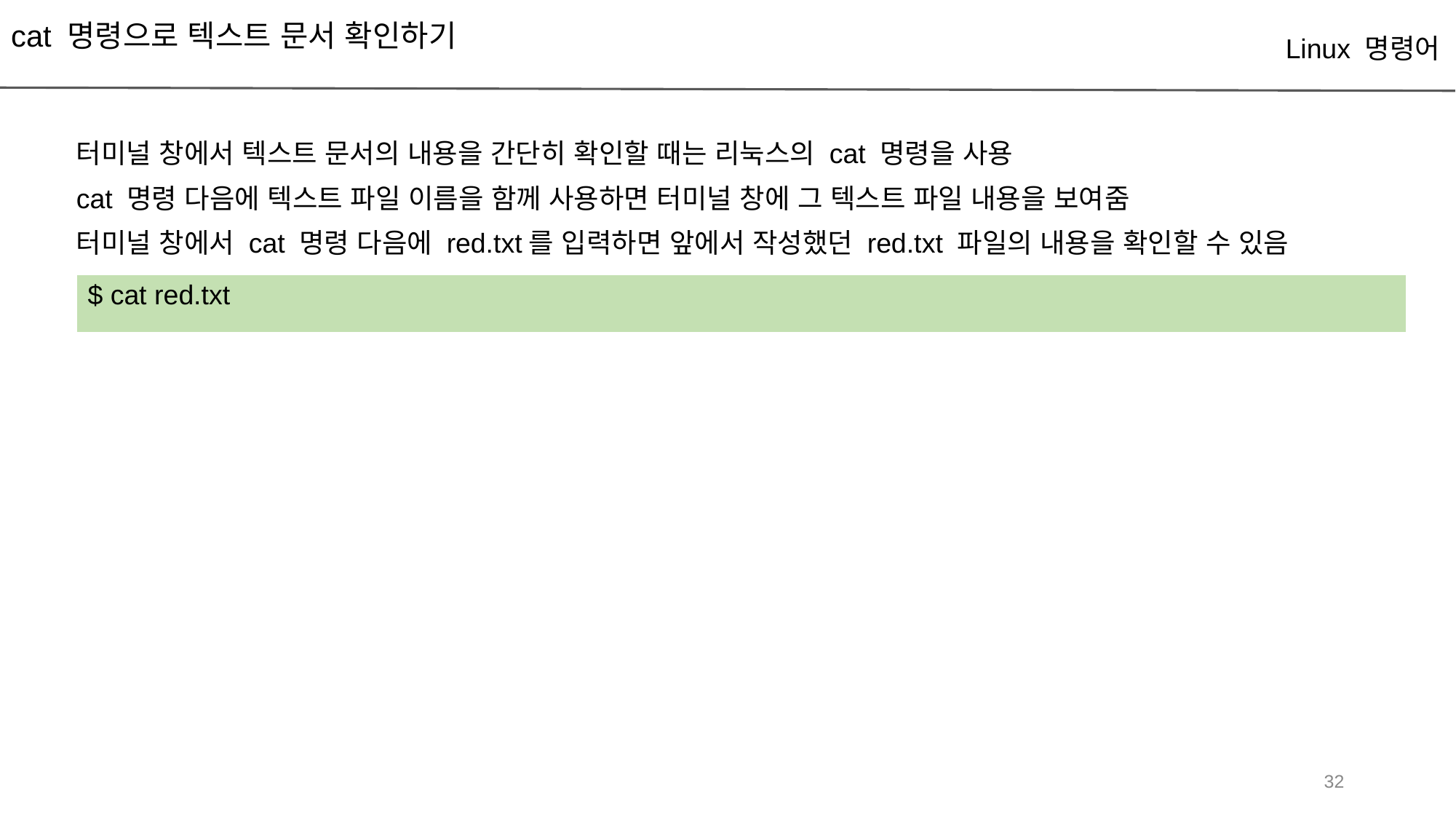

# cat 명령으로 텍스트 문서 확인하기
Linux 명령어
터미널 창에서 텍스트 문서의 내용을 간단히 확인할 때는 리눅스의 cat 명령을 사용
cat 명령 다음에 텍스트 파일 이름을 함께 사용하면 터미널 창에 그 텍스트 파일 내용을 보여줌
터미널 창에서 cat 명령 다음에 red.txt를 입력하면 앞에서 작성했던 red.txt 파일의 내용을 확인할 수 있음
| $ cat red.txt |
| --- |
32